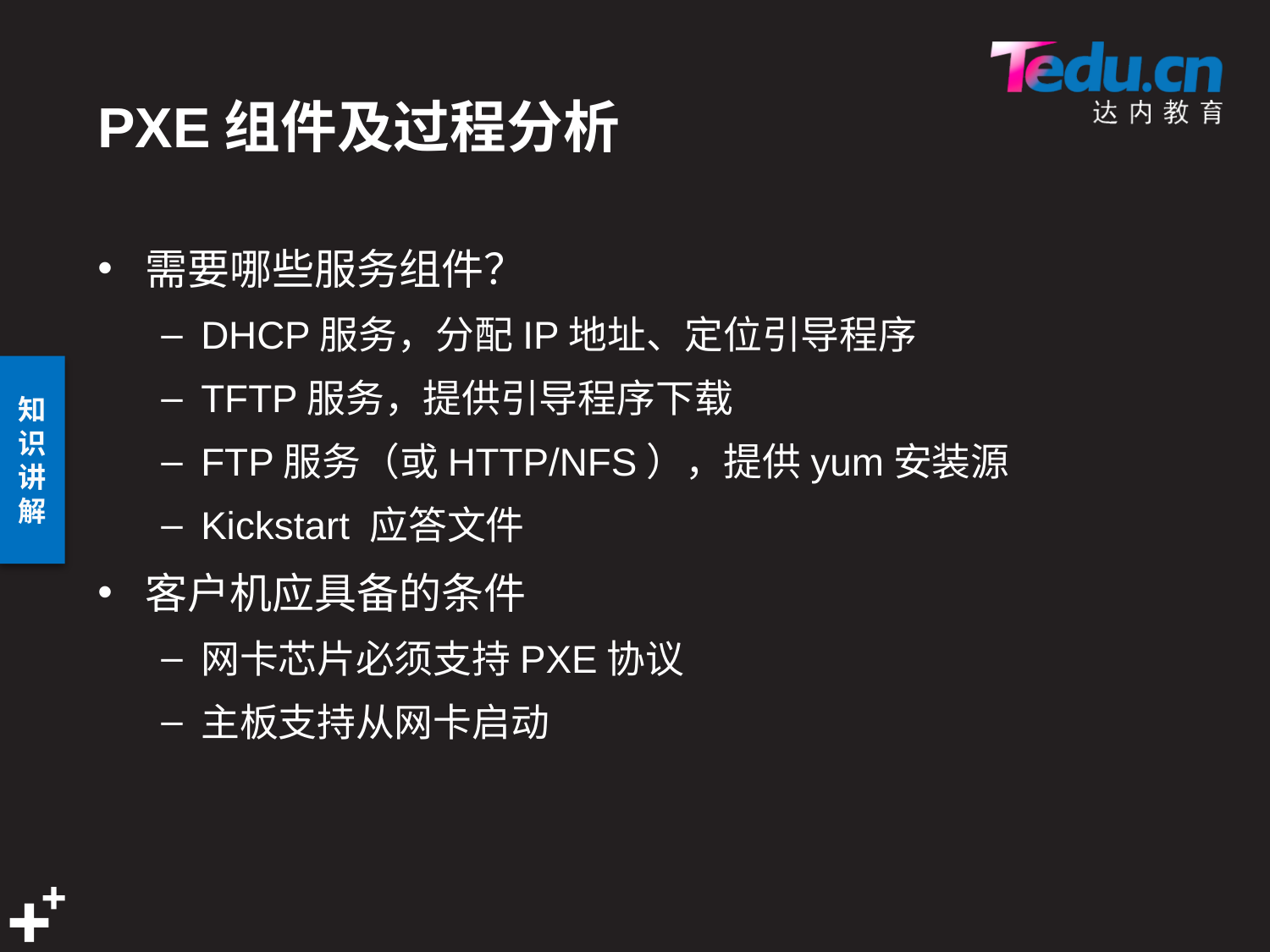

# PXE组件及过程分析
需要哪些服务组件？
DHCP服务，分配IP地址、定位引导程序
TFTP服务，提供引导程序下载
FTP服务（或HTTP/NFS），提供yum安装源
Kickstart 应答文件
客户机应具备的条件
网卡芯片必须支持PXE协议
主板支持从网卡启动